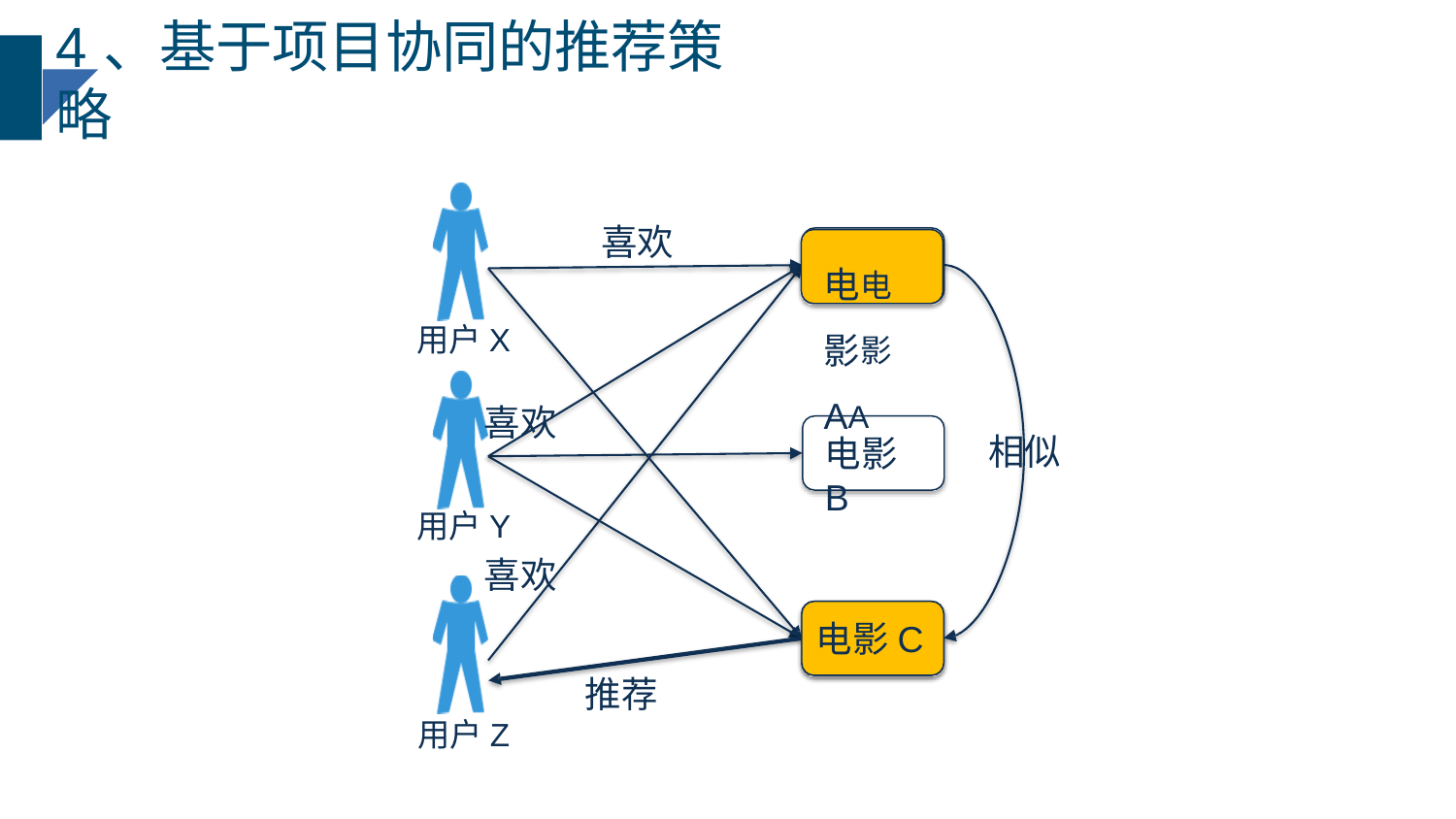

# 4、基于项目协同的推荐策略

喜欢

电电影影AA

用户X

喜欢
相似
电影B
用户Y
喜欢

电影C
推荐
用户Z